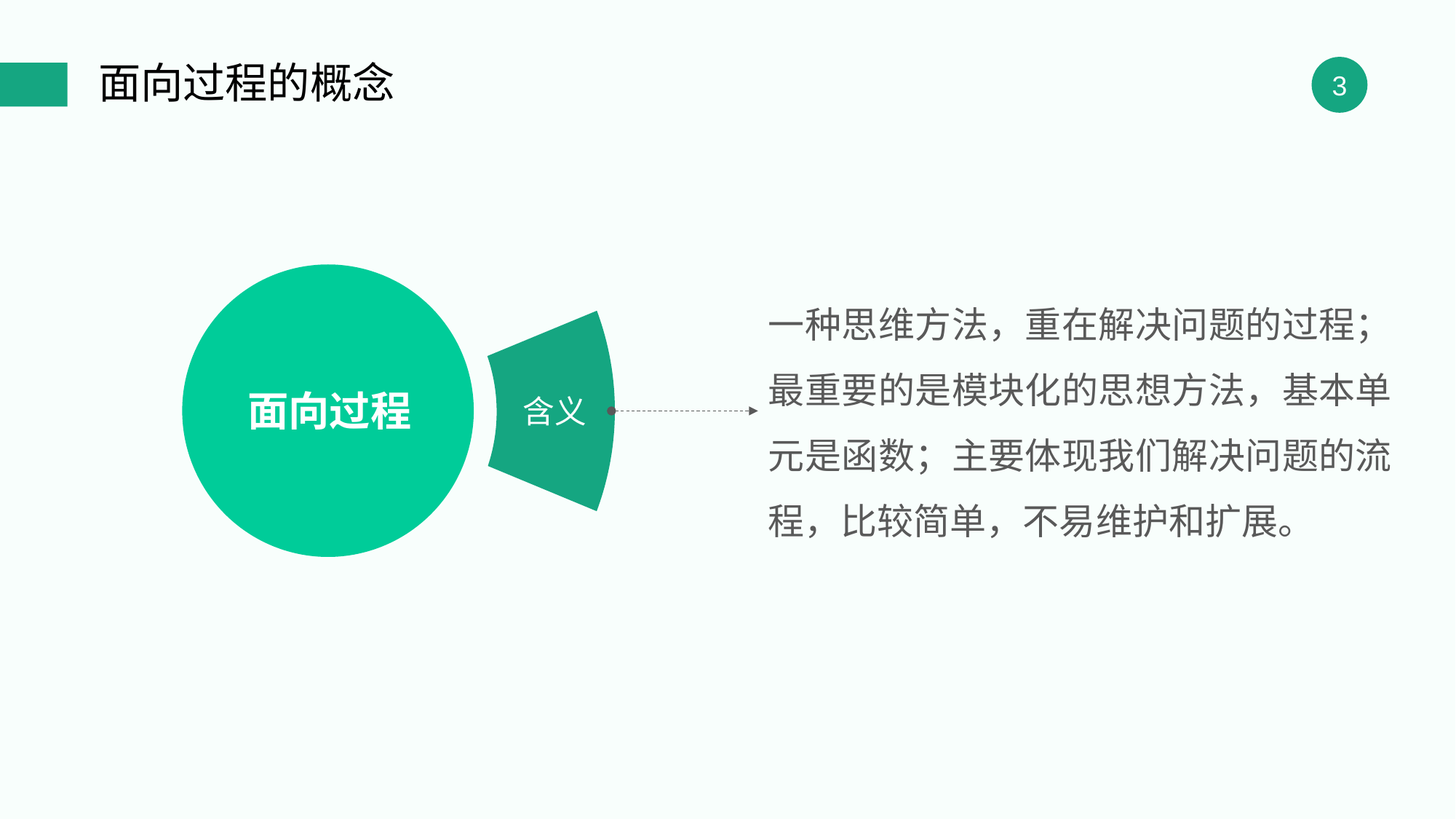

面向过程的概念

一种思维方法，重在解决问题的过程；最重要的是模块化的思想方法，基本单元是函数；主要体现我们解决问题的流程，比较简单，不易维护和扩展。

面向过程
含义